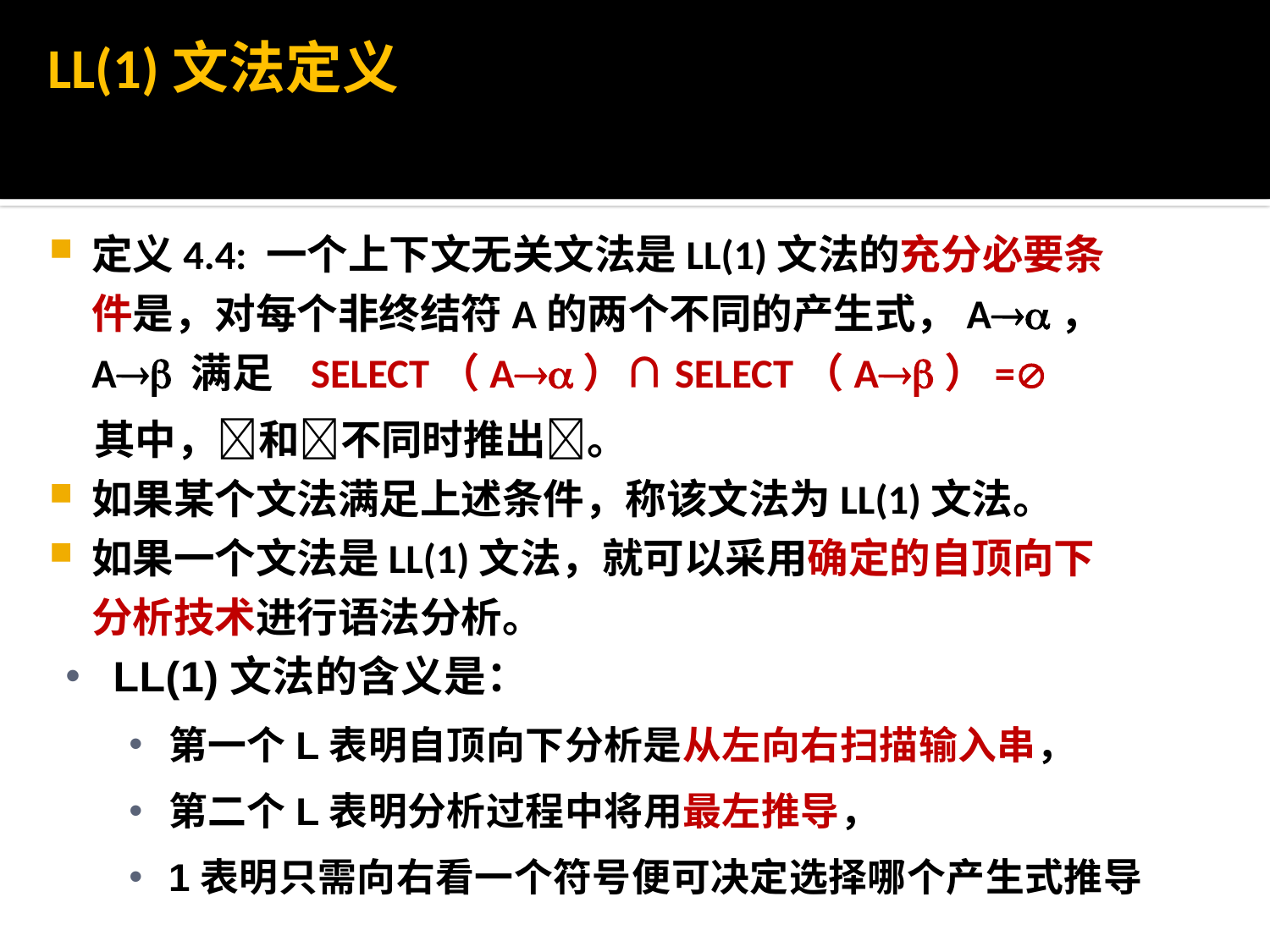

LL(1)文法定义
定义4.4: 一个上下文无关文法是LL(1)文法的充分必要条件是，对每个非终结符A的两个不同的产生式，A→α，A→β 满足   SELECT（A→α）∩SELECT（A→β）=∅
其中，α和β不同时推出ε。
如果某个文法满足上述条件，称该文法为LL(1)文法。
如果一个文法是LL(1)文法，就可以采用确定的自顶向下分析技术进行语法分析。

LL(1)文法的含义是：
第一个L表明自顶向下分析是从左向右扫描输入串，
第二个L表明分析过程中将用最左推导，
1表明只需向右看一个符号便可决定选择哪个产生式推导